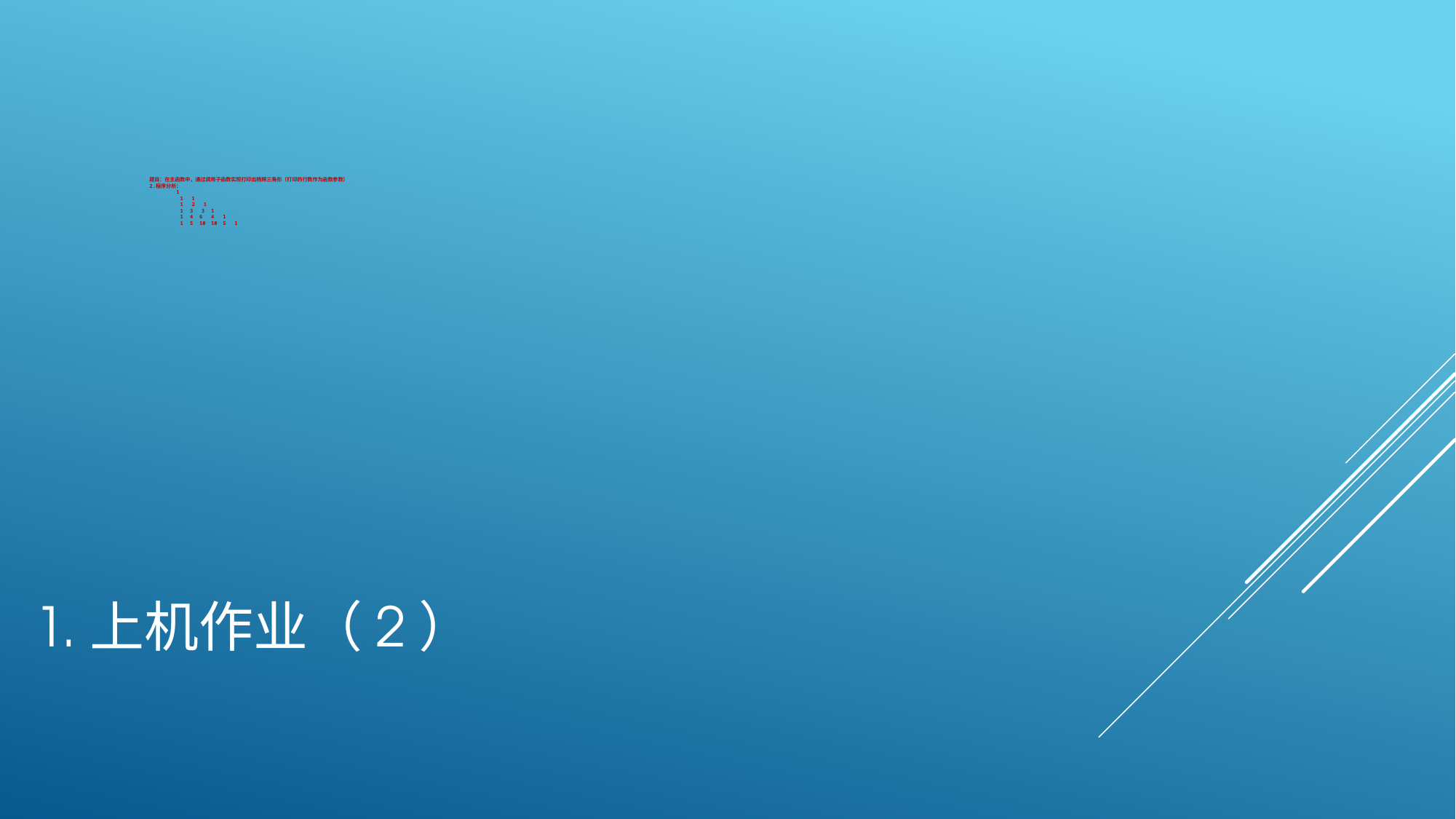

# 题目：在主函数中，通过调用子函数实现打印出杨辉三角形（打印的行数作为函数参数）　　　 2.程序分析： 　　　 　　  1 　　　　　　1 　1 　　　　　　1 　2 　1 　　　　　　1　 3 　3　 1 　　　　　　1　 4　 6 　4 　1 　　　　　　1　 5　 10　10　5 　1

1.上机作业（2）